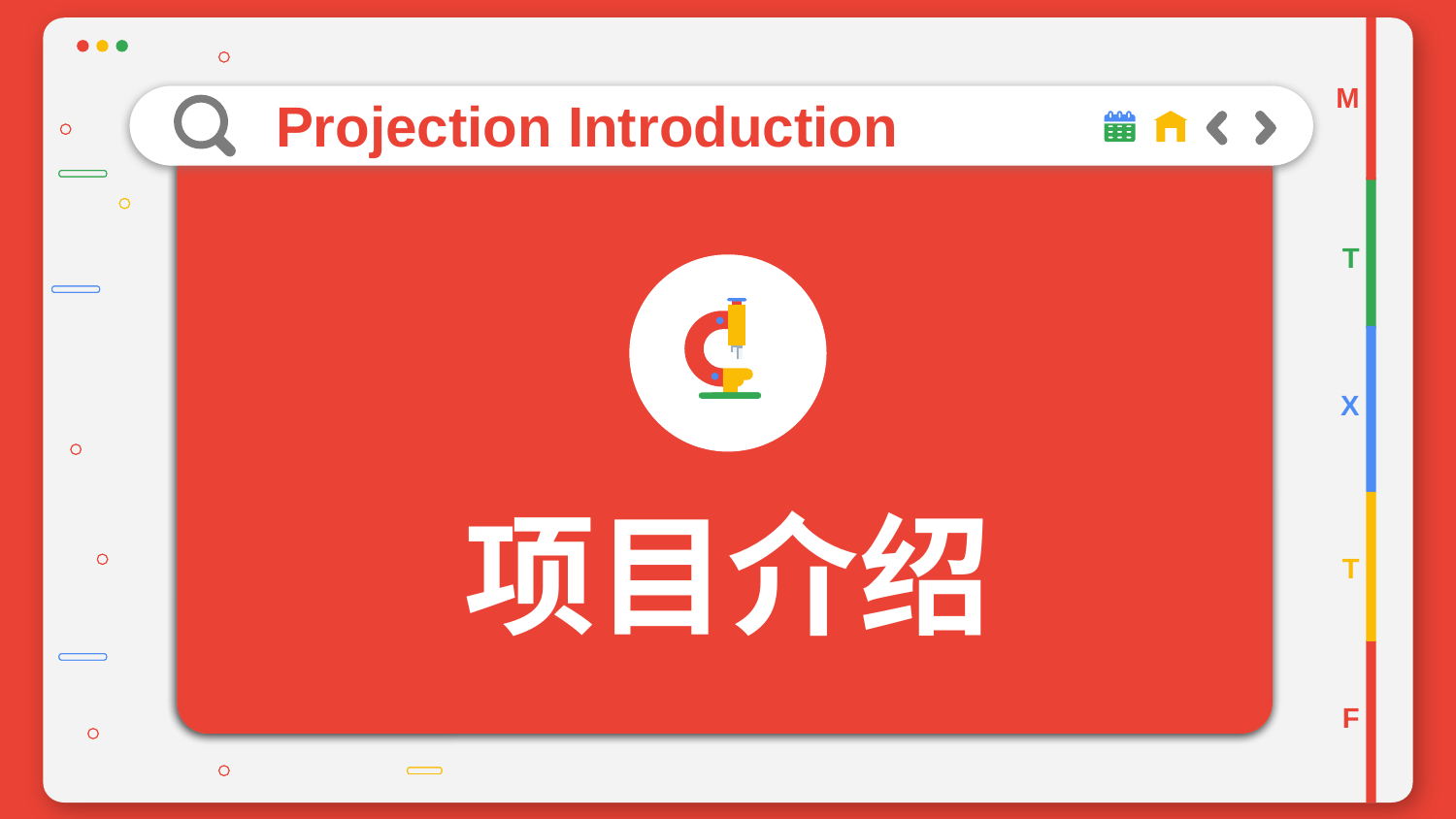

M

# Projection Introduction

T

X

项目介绍
T

F